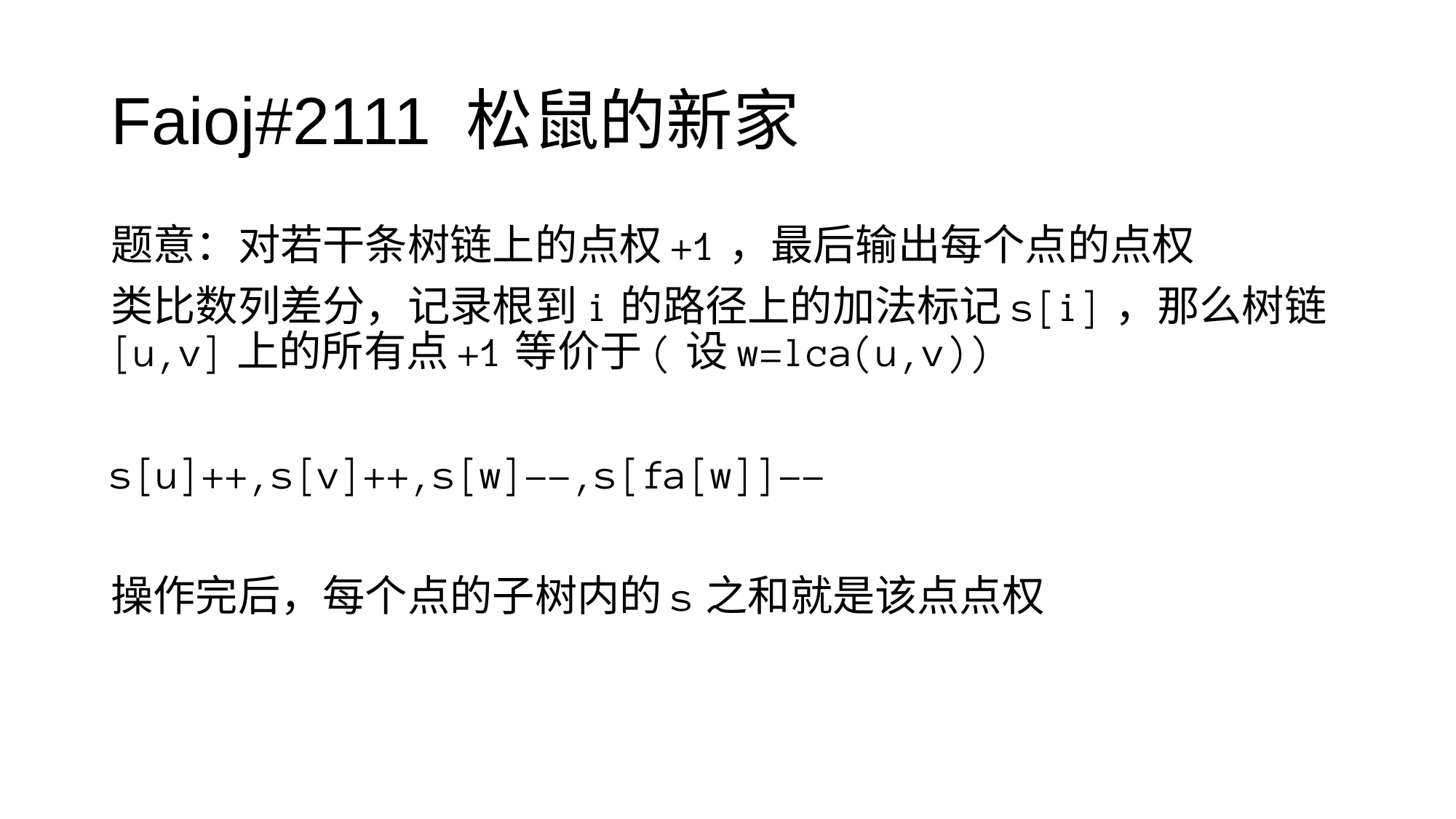

# Faioj#2111 松鼠的新家
题意：对若干条树链上的点权+1，最后输出每个点的点权
类比数列差分，记录根到i的路径上的加法标记s[i]，那么树链[u,v]上的所有点+1等价于(设w=lca(u,v))

s[u]++,s[v]++,s[w]--,s[fa[w]]--

操作完后，每个点的子树内的s之和就是该点点权